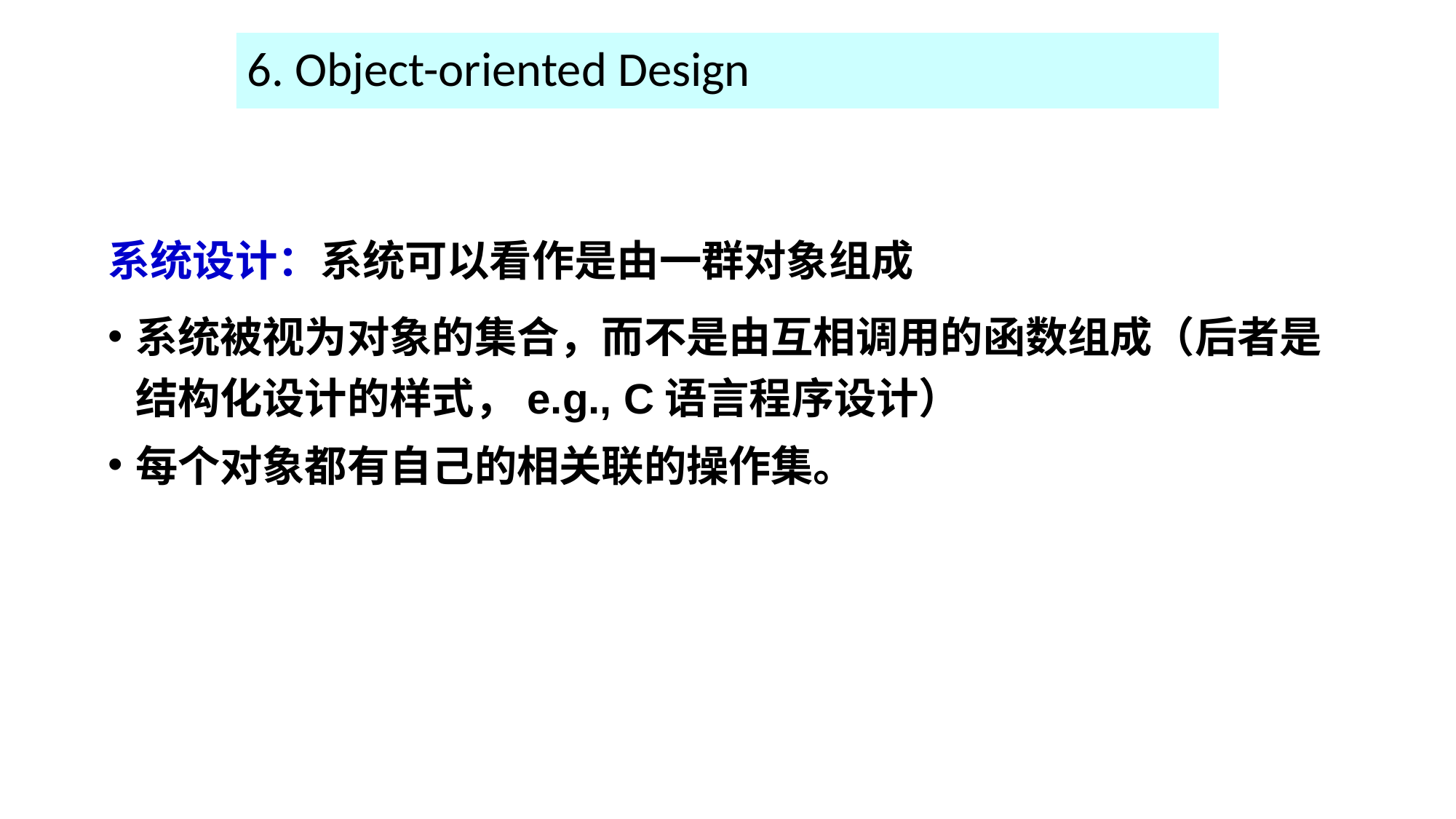

# 6. Object-oriented Design
系统设计：系统可以看作是由一群对象组成
系统被视为对象的集合，而不是由互相调用的函数组成（后者是结构化设计的样式，e.g., C语言程序设计）
每个对象都有自己的相关联的操作集。